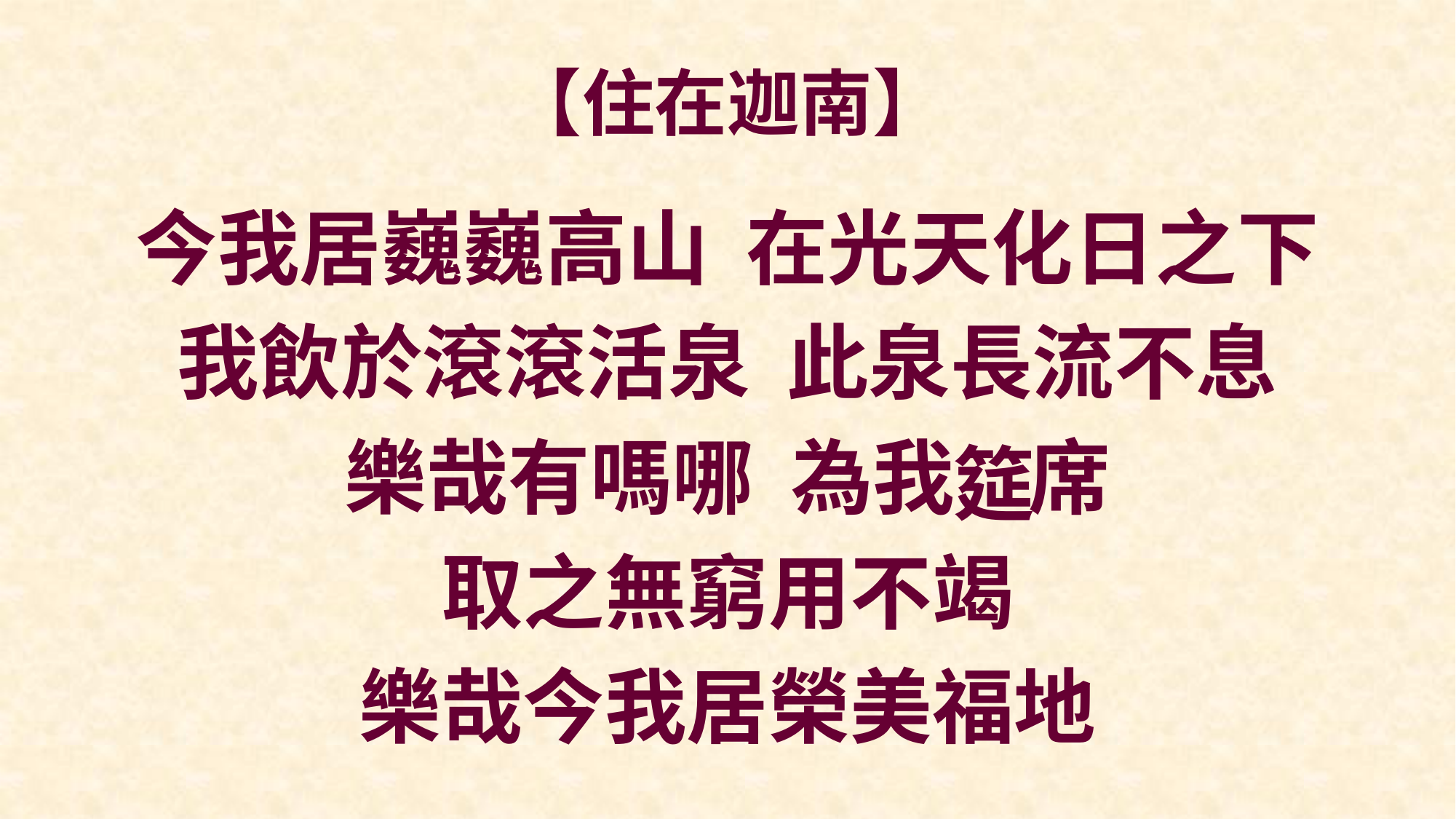

# 【住在迦南】
今我居巍巍高山  在光天化日之下
我飲於滾滾活泉  此泉長流不息
樂哉有嗎哪  為我    席
取之無窮用不竭
樂哉今我居榮美福地
筵